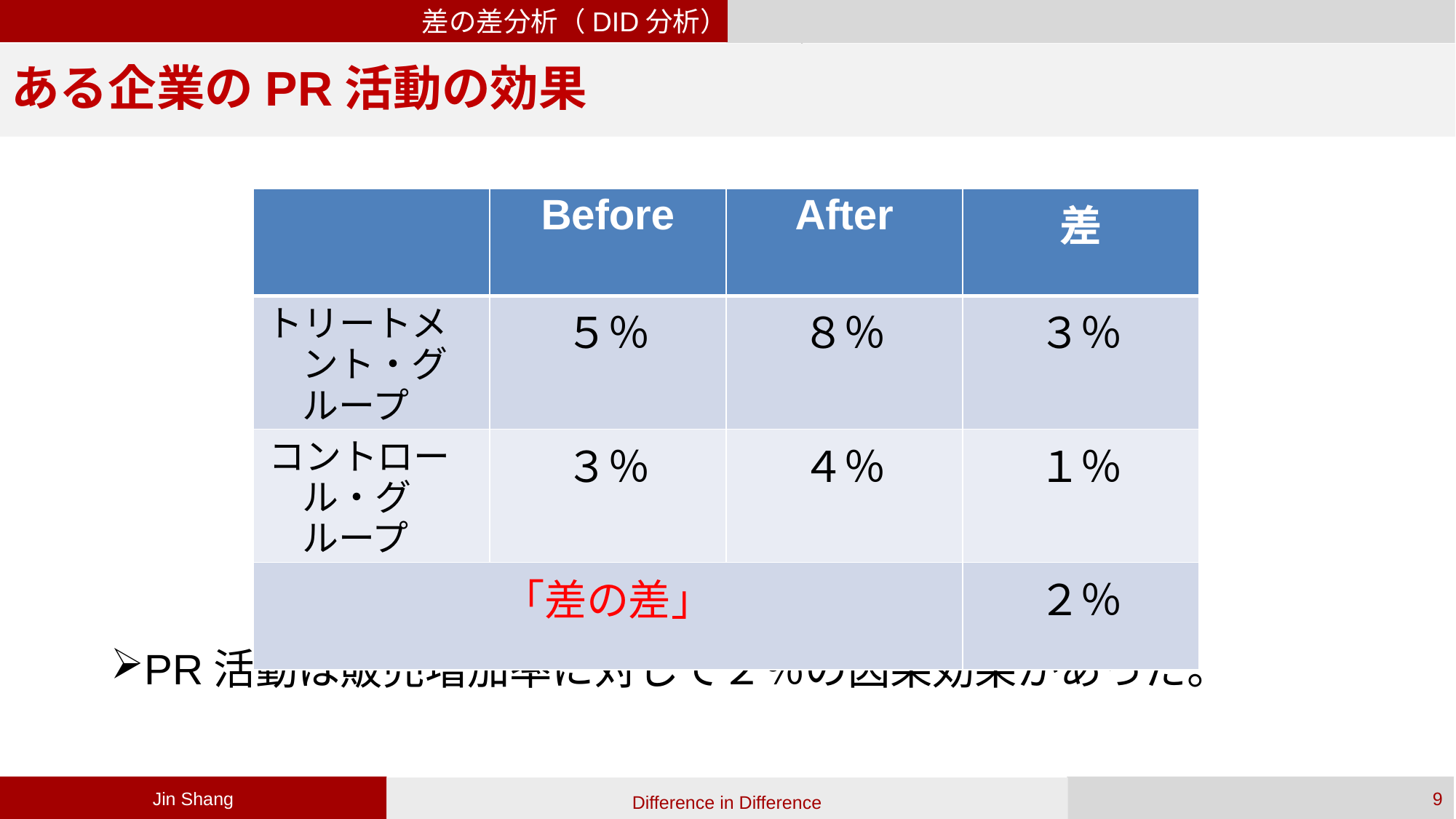

差の差分析（DID分析）
The response of crude oil-importers and oil–exporters macroeconomic aggregates to crude oil price shocks
# ある企業のPR活動の効果
|  | Before | After | 差 |
| --- | --- | --- | --- |
| トリートメント・グループ | ５％ | ８％ | ３％ |
| コントロール・グループ | ３％ | ４％ | １％ |
| 「差の差」 |  |  | ２％ |
PR活動は販売増加率に対して２％の因果効果があった。
Jin Shang
9
Difference in Difference